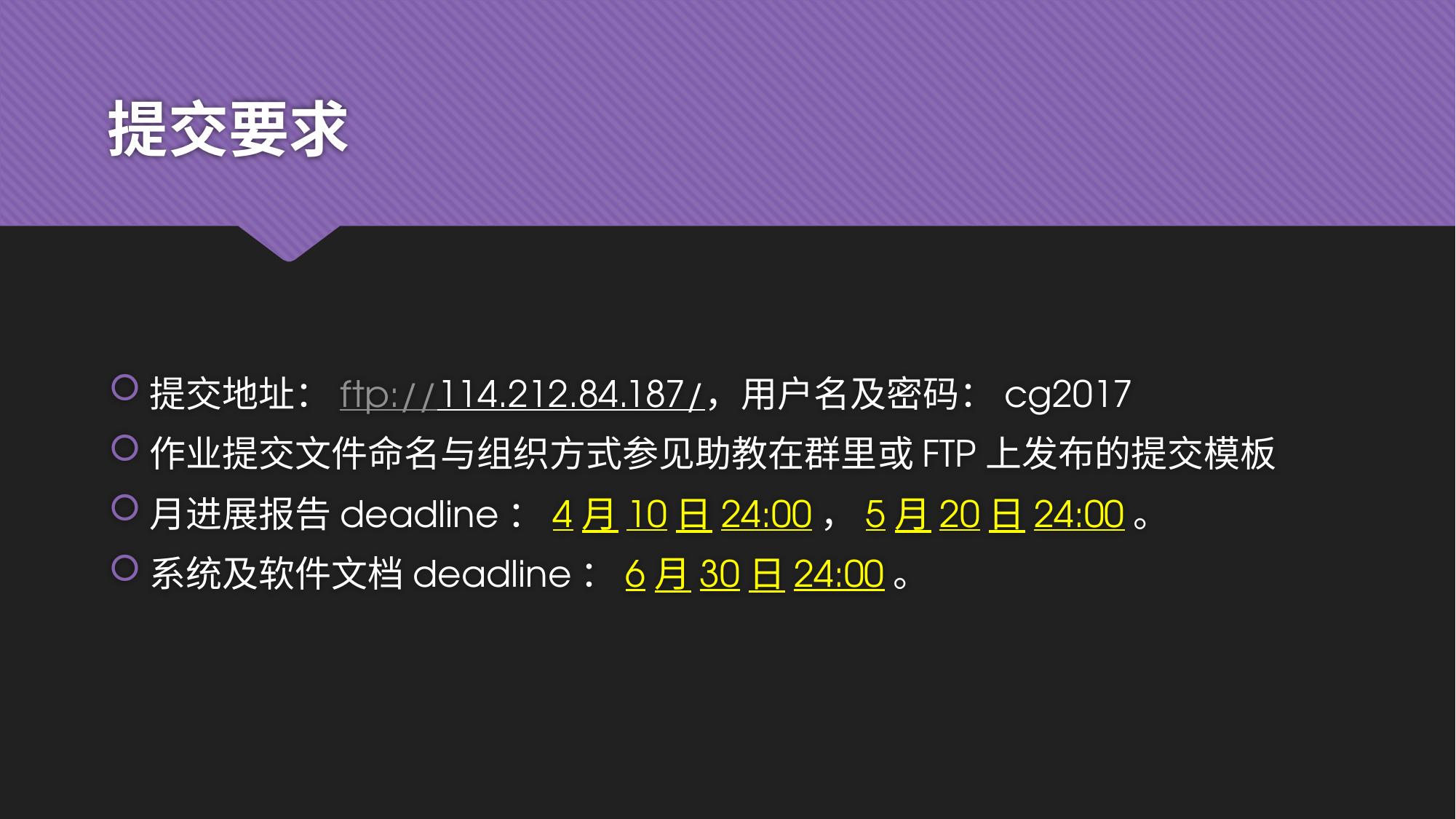

# 提交要求
提交地址：ftp://114.212.84.187/，用户名及密码：cg2017
作业提交文件命名与组织方式参见助教在群里或FTP上发布的提交模板
月进展报告deadline：4月10日24:00，5月20日24:00。
系统及软件文档deadline：6月30日24:00。